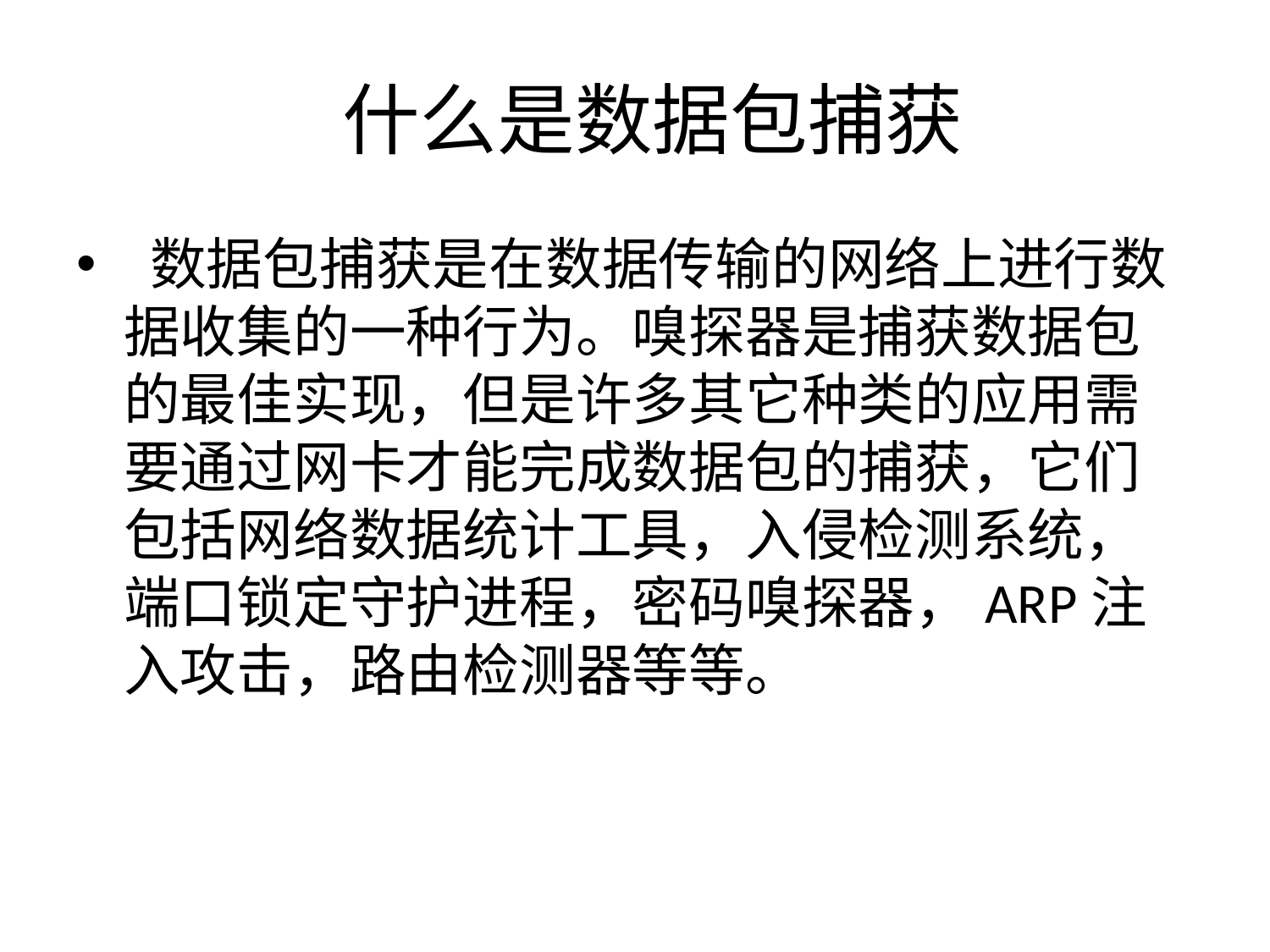

# 什么是数据包捕获
 数据包捕获是在数据传输的网络上进行数据收集的一种行为。嗅探器是捕获数据包的最佳实现，但是许多其它种类的应用需要通过网卡才能完成数据包的捕获，它们包括网络数据统计工具，入侵检测系统，端口锁定守护进程，密码嗅探器，ARP注入攻击，路由检测器等等。